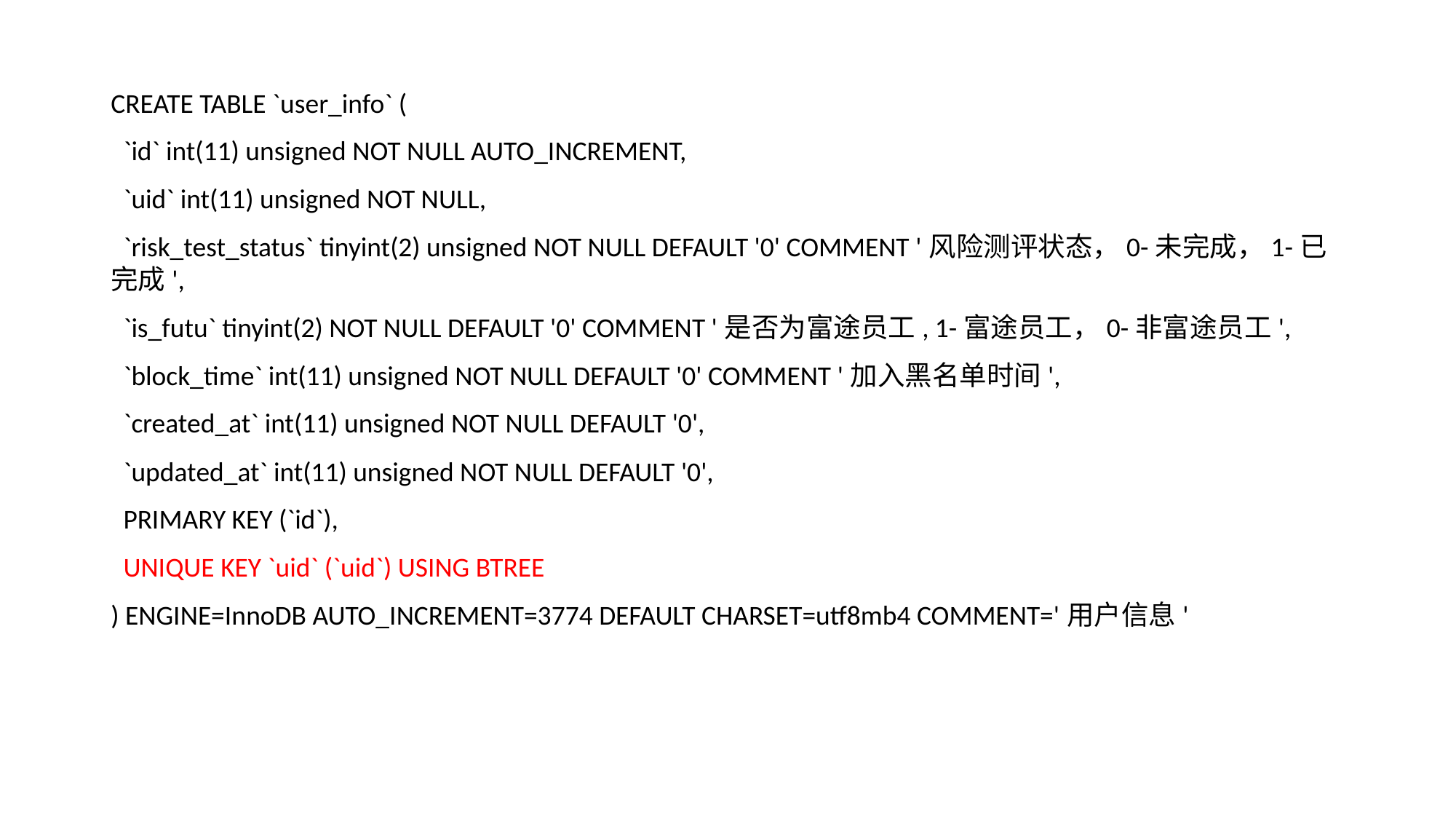

CREATE TABLE `user_info` (
  `id` int(11) unsigned NOT NULL AUTO_INCREMENT,
  `uid` int(11) unsigned NOT NULL,
  `risk_test_status` tinyint(2) unsigned NOT NULL DEFAULT '0' COMMENT '风险测评状态，0-未完成，1-已完成',
  `is_futu` tinyint(2) NOT NULL DEFAULT '0' COMMENT '是否为富途员工, 1-富途员工，0-非富途员工',
  `block_time` int(11) unsigned NOT NULL DEFAULT '0' COMMENT '加入黑名单时间',
  `created_at` int(11) unsigned NOT NULL DEFAULT '0',
  `updated_at` int(11) unsigned NOT NULL DEFAULT '0',
  PRIMARY KEY (`id`),
  UNIQUE KEY `uid` (`uid`) USING BTREE
) ENGINE=InnoDB AUTO_INCREMENT=3774 DEFAULT CHARSET=utf8mb4 COMMENT='用户信息'